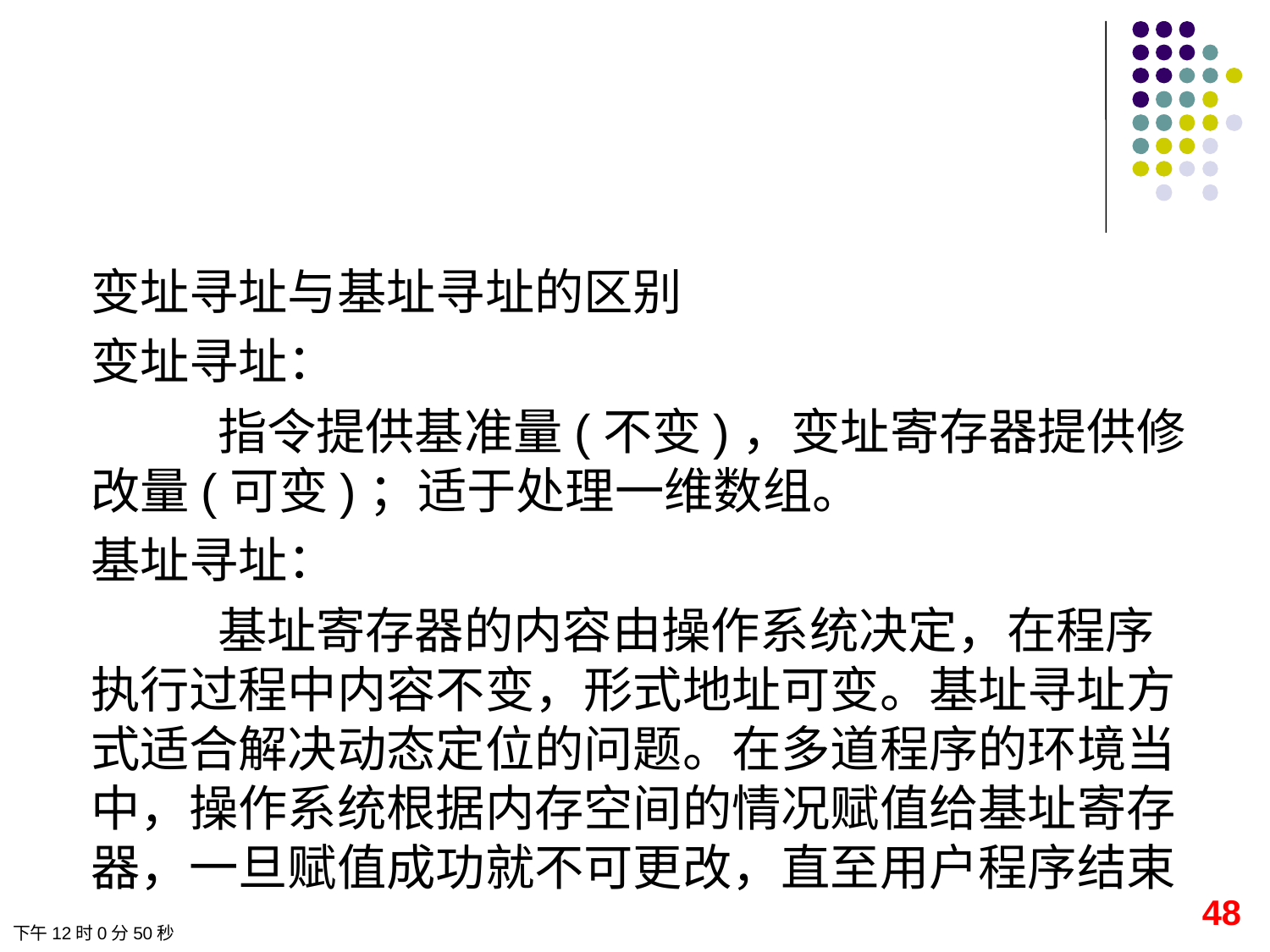

变址寻址与基址寻址的区别
变址寻址：
	指令提供基准量(不变)，变址寄存器提供修改量(可变)；适于处理一维数组。
基址寻址：
	基址寄存器的内容由操作系统决定，在程序执行过程中内容不变，形式地址可变。基址寻址方式适合解决动态定位的问题。在多道程序的环境当中，操作系统根据内存空间的情况赋值给基址寄存器，一旦赋值成功就不可更改，直至用户程序结束
48
下午12时0分50秒